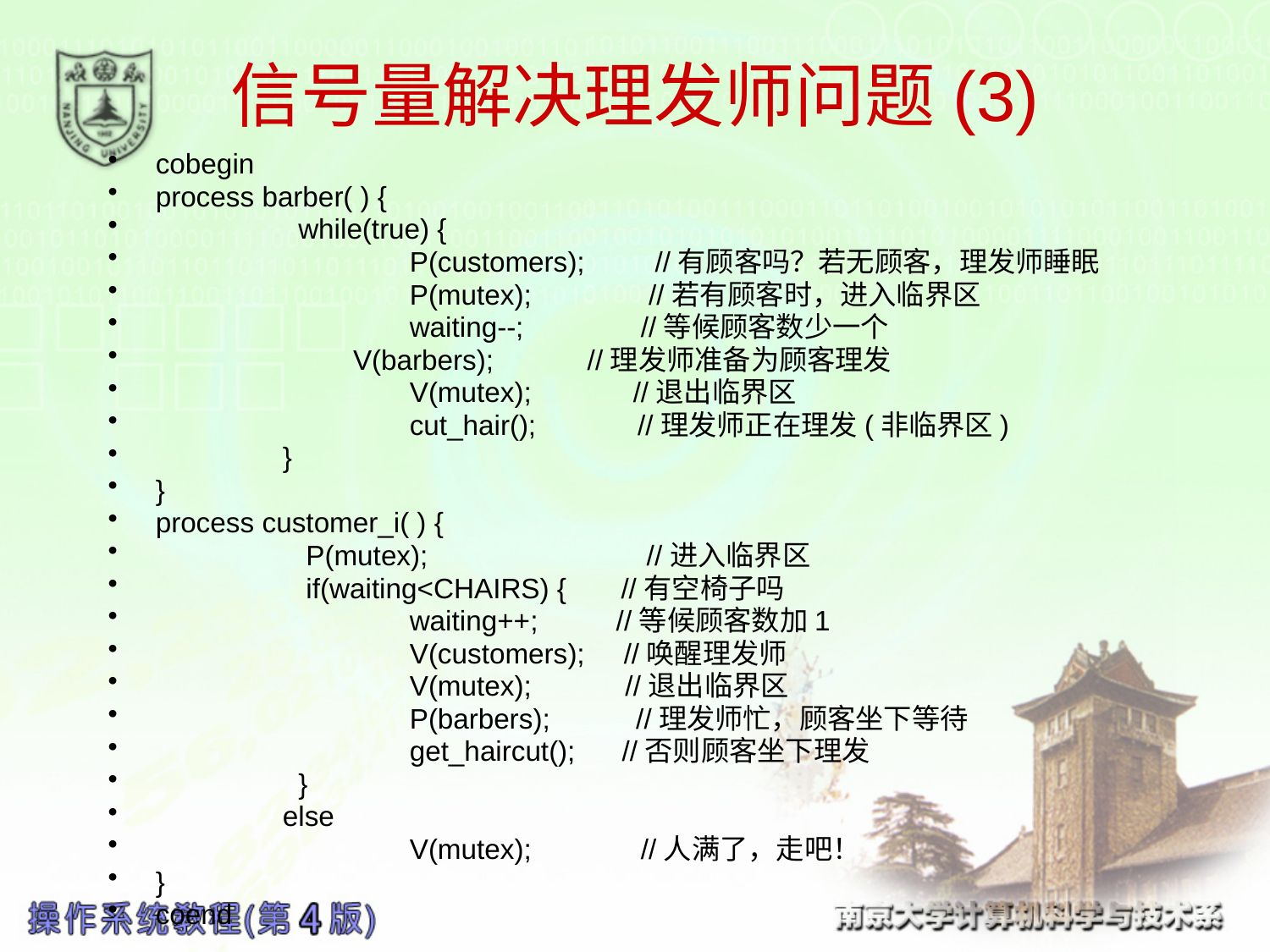

# 信号量解决理发师问题(3)
cobegin
process barber( ) {
	  while(true) {
		P(customers);         //有顾客吗？若无顾客，理发师睡眠
		P(mutex);               //若有顾客时，进入临界区
		waiting--;               //等候顾客数少一个
	         V(barbers);            //理发师准备为顾客理发
		V(mutex);             //退出临界区
		cut_hair();             //理发师正在理发(非临界区)
	}
}
process customer_i( ) {
	   P(mutex);                            //进入临界区
	   if(waiting<CHAIRS) {       //有空椅子吗
		waiting++;          //等候顾客数加1
		V(customers);     //唤醒理发师
		V(mutex);            //退出临界区
		P(barbers);           //理发师忙，顾客坐下等待
		get_haircut();      //否则顾客坐下理发
	  }
	else
		V(mutex);              //人满了，走吧！
}
coend